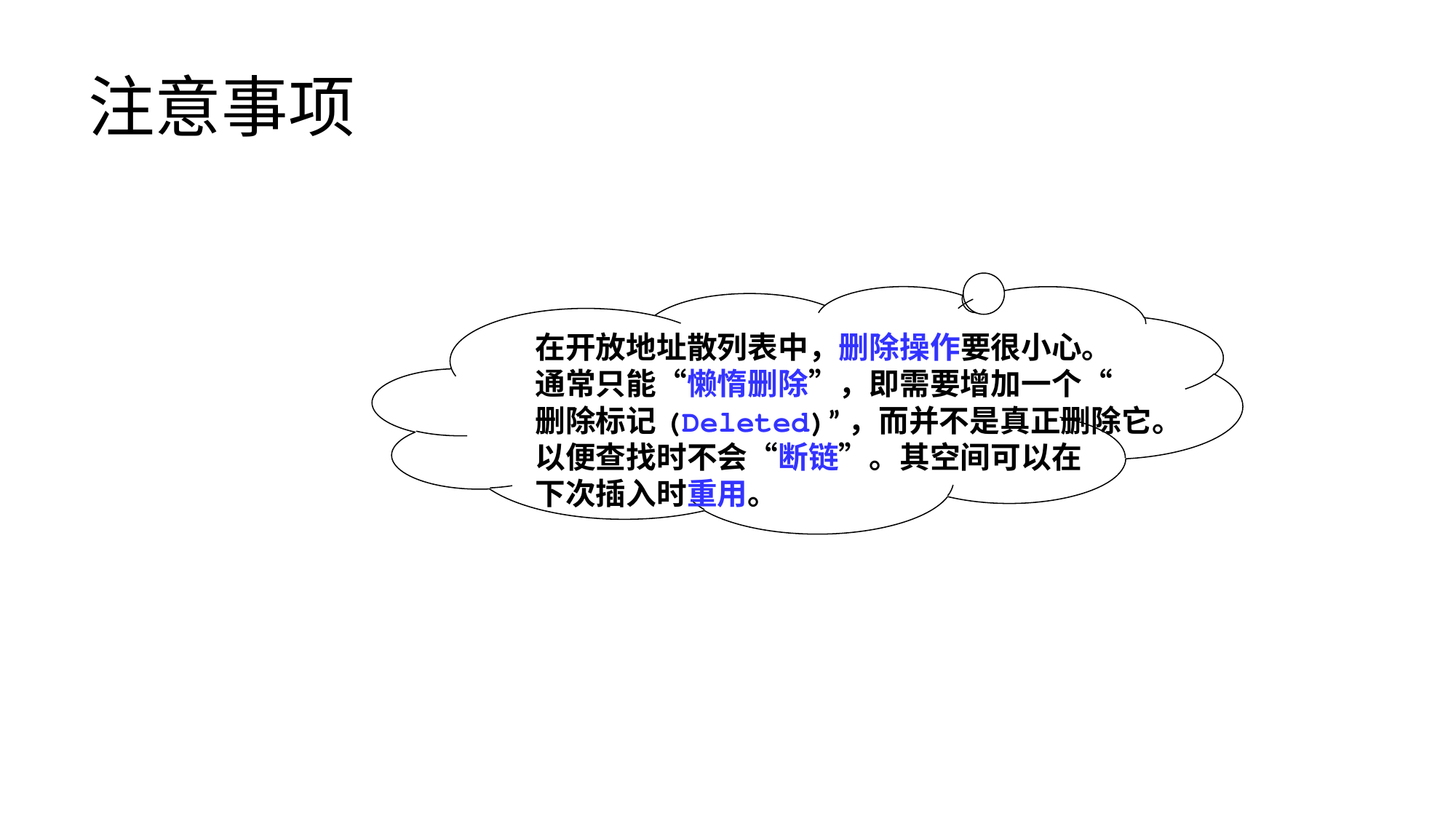

# 注意事项
在开放地址散列表中，删除操作要很小心。
通常只能“懒惰删除”，即需要增加一个“
删除标记(Deleted)”，而并不是真正删除它。
以便查找时不会“断链”。其空间可以在
下次插入时重用。